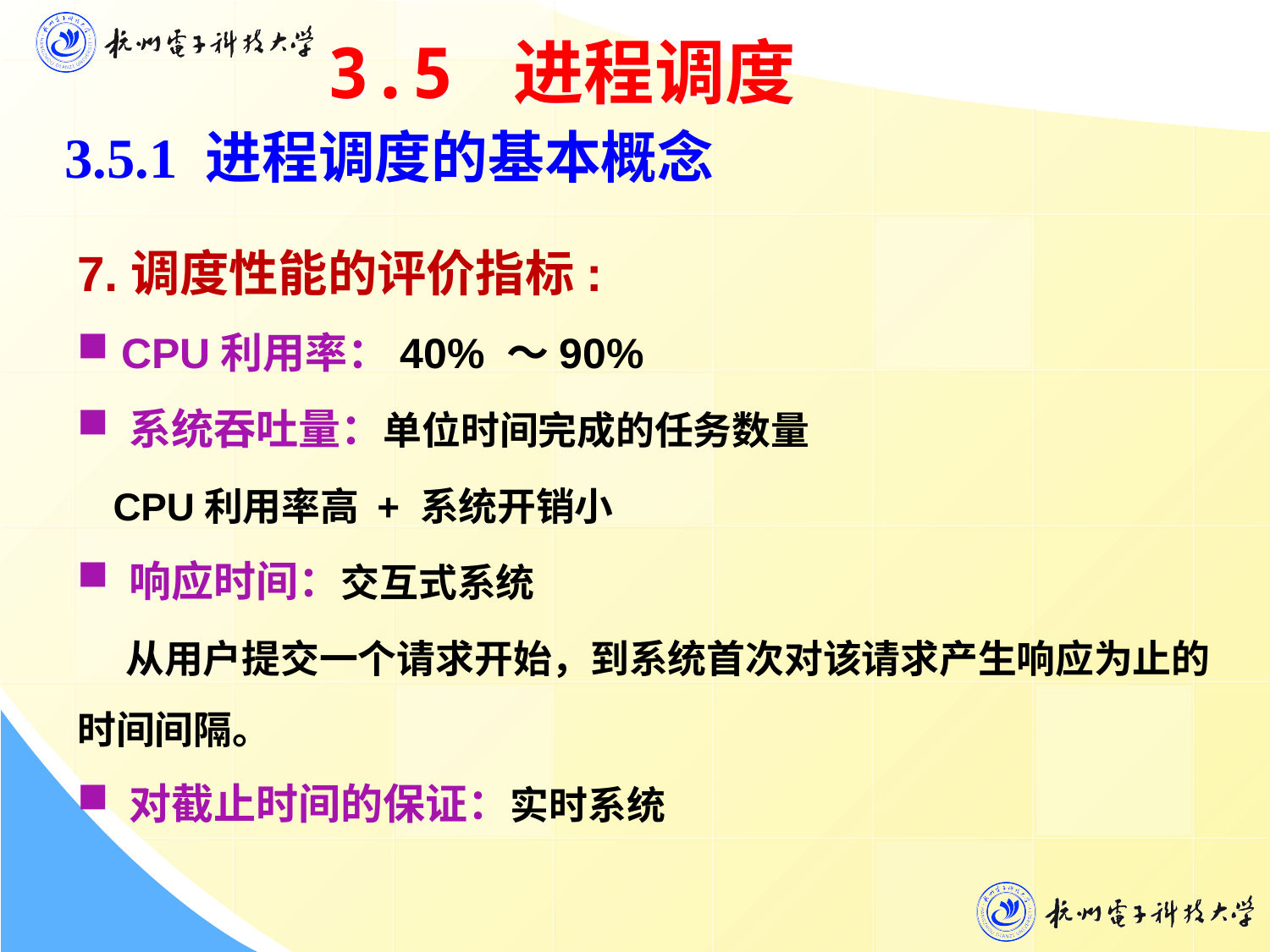

3.5 进程调度
3.5.1 进程调度的基本概念
7.调度性能的评价指标:
 CPU利用率：40% ～90%
 系统吞吐量：单位时间完成的任务数量
   CPU利用率高 + 系统开销小
 响应时间：交互式系统
    从用户提交一个请求开始，到系统首次对该请求产生响应为止的时间间隔。
 对截止时间的保证：实时系统